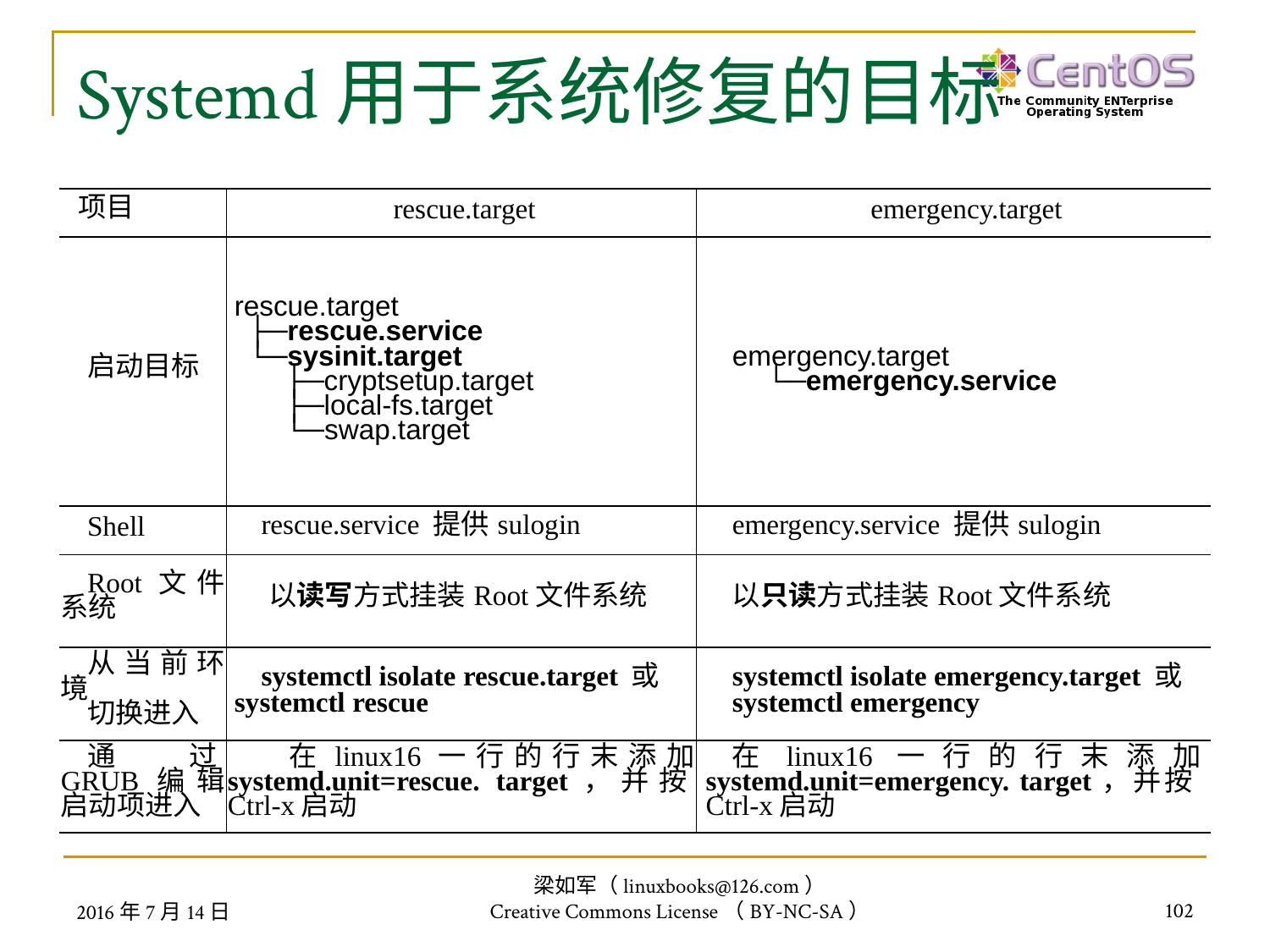

# Systemd用于系统修复的目标
| 项目 | rescue.target | emergency.target |
| --- | --- | --- |
| 启动目标 | rescue.target ├─rescue.service └─sysinit.target ├─cryptsetup.target ├─local-fs.target └─swap.target | emergency.target └─emergency.service |
| Shell | rescue.service 提供sulogin | emergency.service 提供sulogin |
| Root文件系统 | 以读写方式挂装Root文件系统 | 以只读方式挂装Root文件系统 |
| 从当前环境 切换进入 | systemctl isolate rescue.target 或 systemctl rescue | systemctl isolate emergency.target 或 systemctl emergency |
| 通过GRUB编辑启动项进入 | 在linux16一行的行末添加 systemd.unit=rescue. target，并按Ctrl-x启动 | 在linux16一行的行末添加 systemd.unit=emergency. target，并按Ctrl-x启动 |
梁如军（linuxbooks@126.com）
Creative Commons License（BY-NC-SA）
2016年7月14日
102